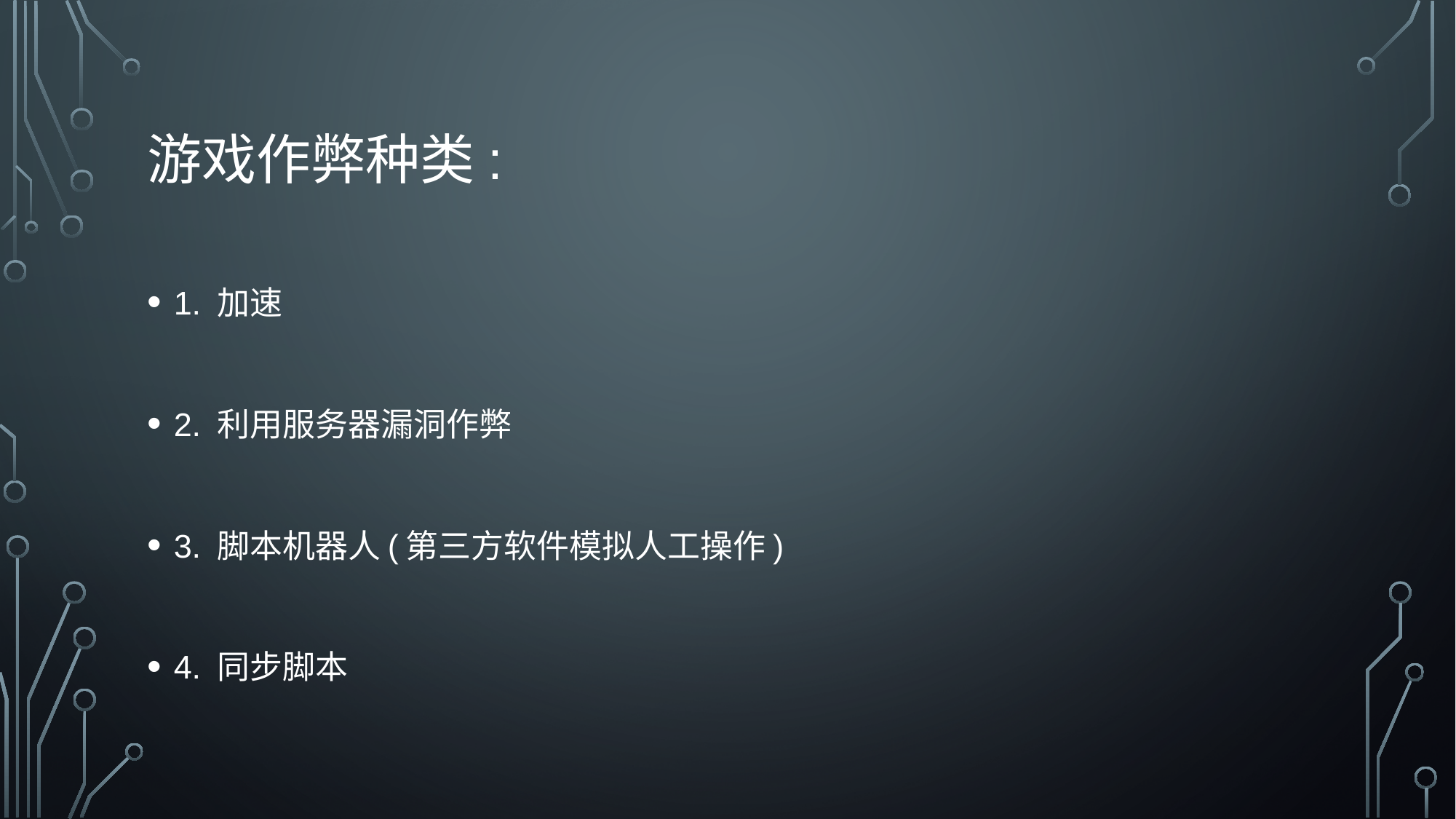

# 游戏作弊种类:
1. 加速

2. 利用服务器漏洞作弊

3. 脚本机器人(第三方软件模拟人工操作)

4. 同步脚本